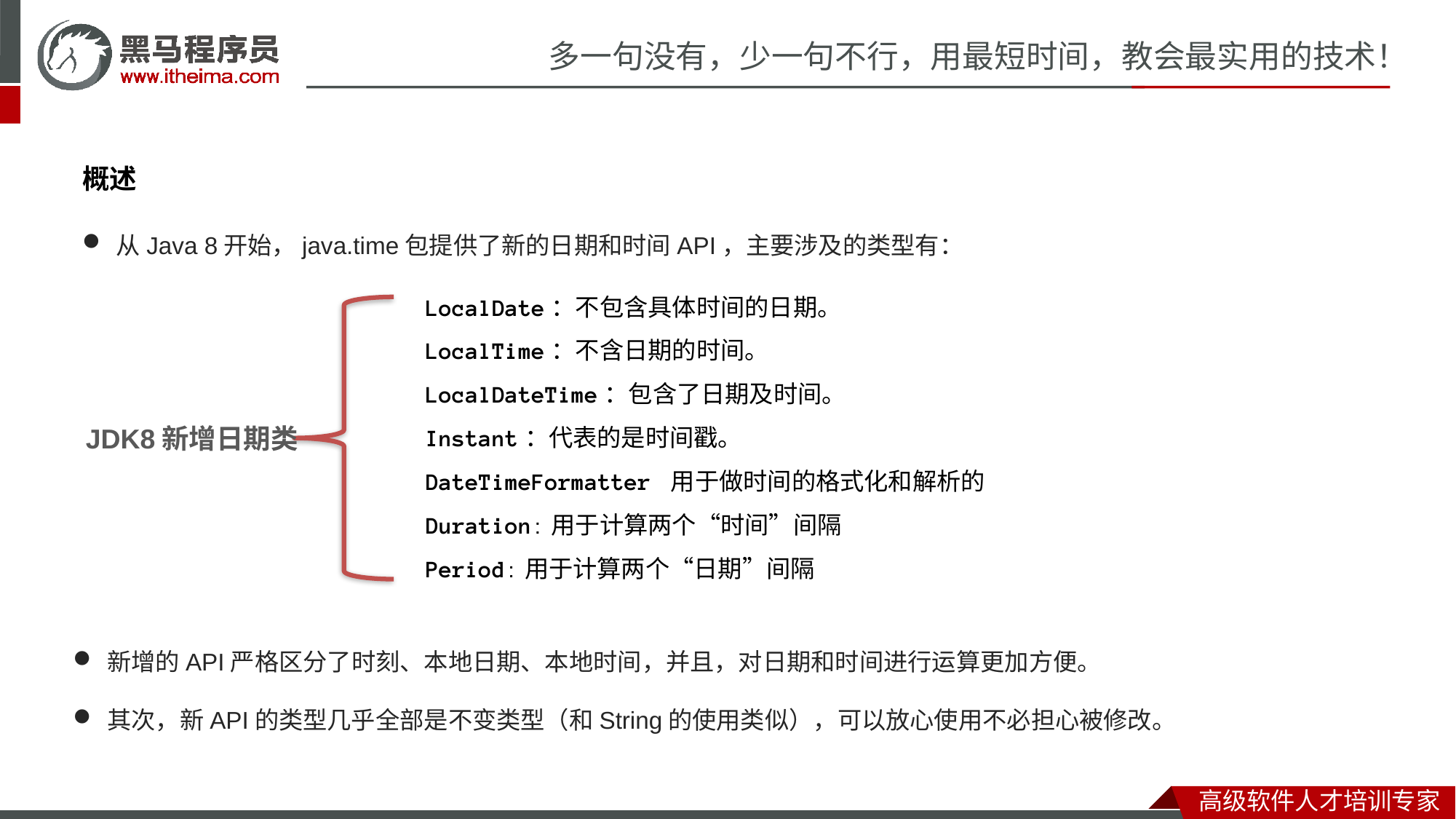

概述
从Java 8开始，java.time包提供了新的日期和时间API，主要涉及的类型有：
LocalDate：不包含具体时间的日期。
LocalTime：不含日期的时间。
LocalDateTime：包含了日期及时间。
Instant：代表的是时间戳。
DateTimeFormatter 用于做时间的格式化和解析的
Duration:用于计算两个“时间”间隔
Period:用于计算两个“日期”间隔

JDK8新增日期类
新增的API严格区分了时刻、本地日期、本地时间，并且，对日期和时间进行运算更加方便。
其次，新API的类型几乎全部是不变类型（和String的使用类似），可以放心使用不必担心被修改。